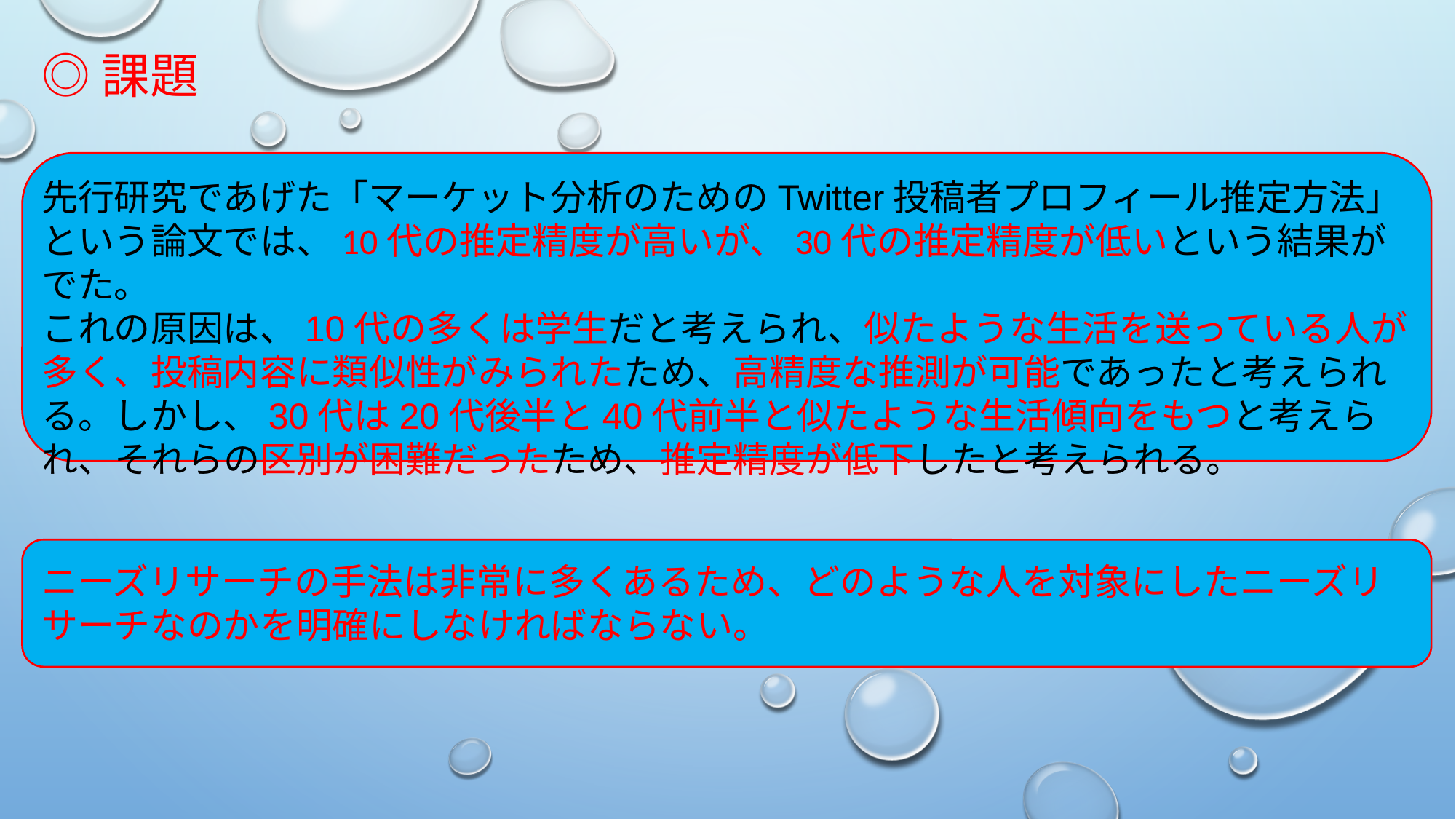

◎課題

先行研究であげた「マーケット分析のためのTwitter投稿者プロフィール推定方法」という論文では、10代の推定精度が高いが、30代の推定精度が低いという結果がでた。
これの原因は、10代の多くは学生だと考えられ、似たような生活を送っている人が多く、投稿内容に類似性がみられたため、高精度な推測が可能であったと考えられる。しかし、30代は20代後半と40代前半と似たような生活傾向をもつと考えられ、それらの区別が困難だったため、推定精度が低下したと考えられる。

ニーズリサーチの手法は非常に多くあるため、どのような人を対象にしたニーズリサーチなのかを明確にしなければならない。